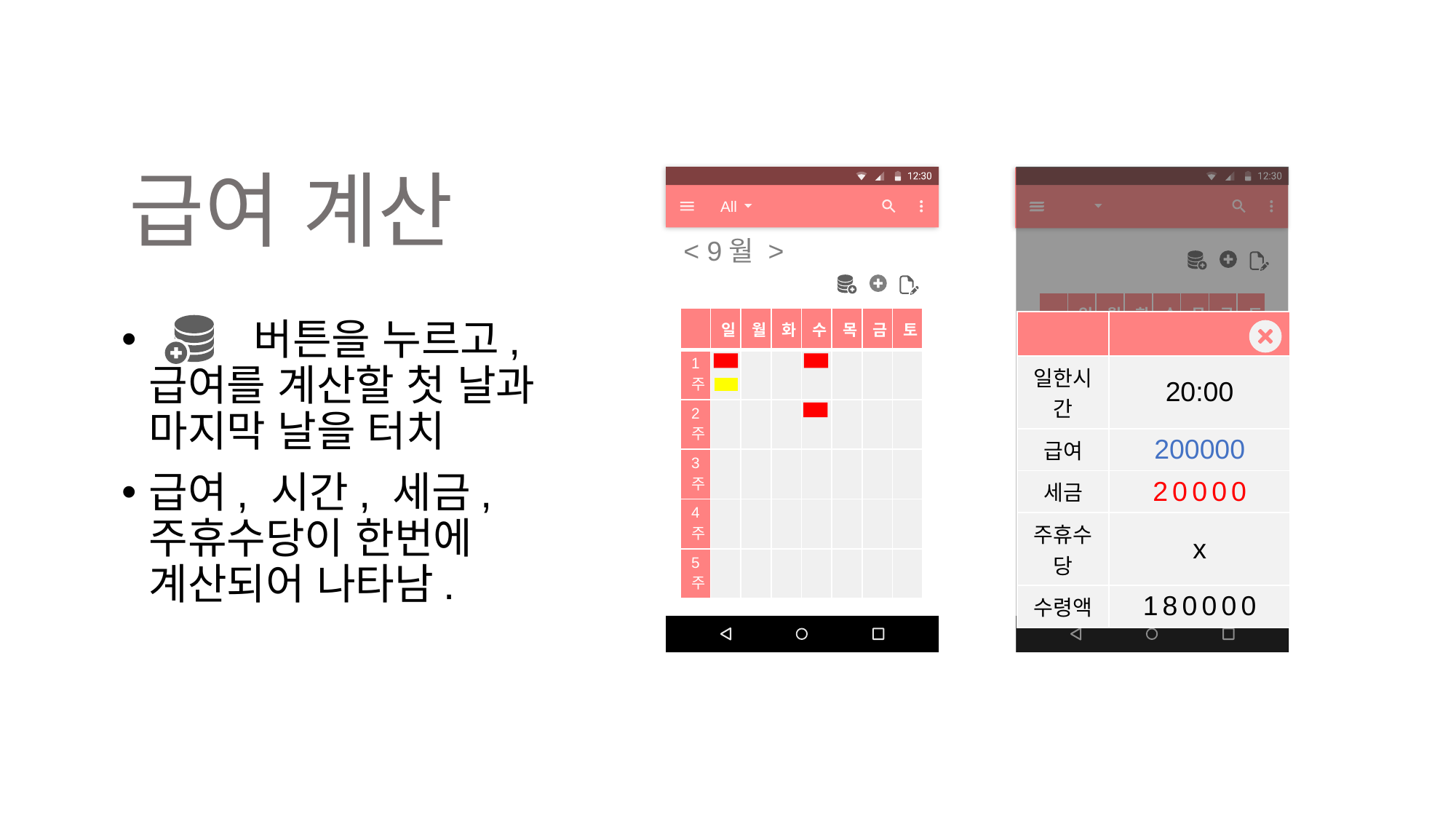

급여 계산
All

< 9월 >

|  | 일 | 월 | 화 | 수 | 목 | 금 | 토 |
| --- | --- | --- | --- | --- | --- | --- | --- |
| 1주 |  |  |  |  |  |  |  |
| 2주 |  |  |  |  |  |  |  |
| 3주 |  |  |  |  |  |  |  |
| 4주 |  |  |  |  |  |  |  |
| 5주 |  |  |  |  |  |  |  |
|  | 일 | 월 | 화 | 수 | 목 | 금 | 토 |
| --- | --- | --- | --- | --- | --- | --- | --- |
| 1주 |  |  |  |  |  |  |  |
| 2주 |  |  |  |  |  |  |  |
| 3주 |  |  |  |  |  |  |  |
| 4주 |  |  |  |  |  |  |  |
| 5주 |  |  |  |  |  |  |  |
|  |  |
| --- | --- |
| 일한시간 | 20:00 |
| 급여 | 200000 |
| 세금 | 20000 |
| 주휴수당 | x |
| 수령액 | 180000 |
        버튼을 누르고, 급여를 계산할 첫 날과 마지막 날을 터치
급여, 시간, 세금, 주휴수당이 한번에 계산되어 나타남.